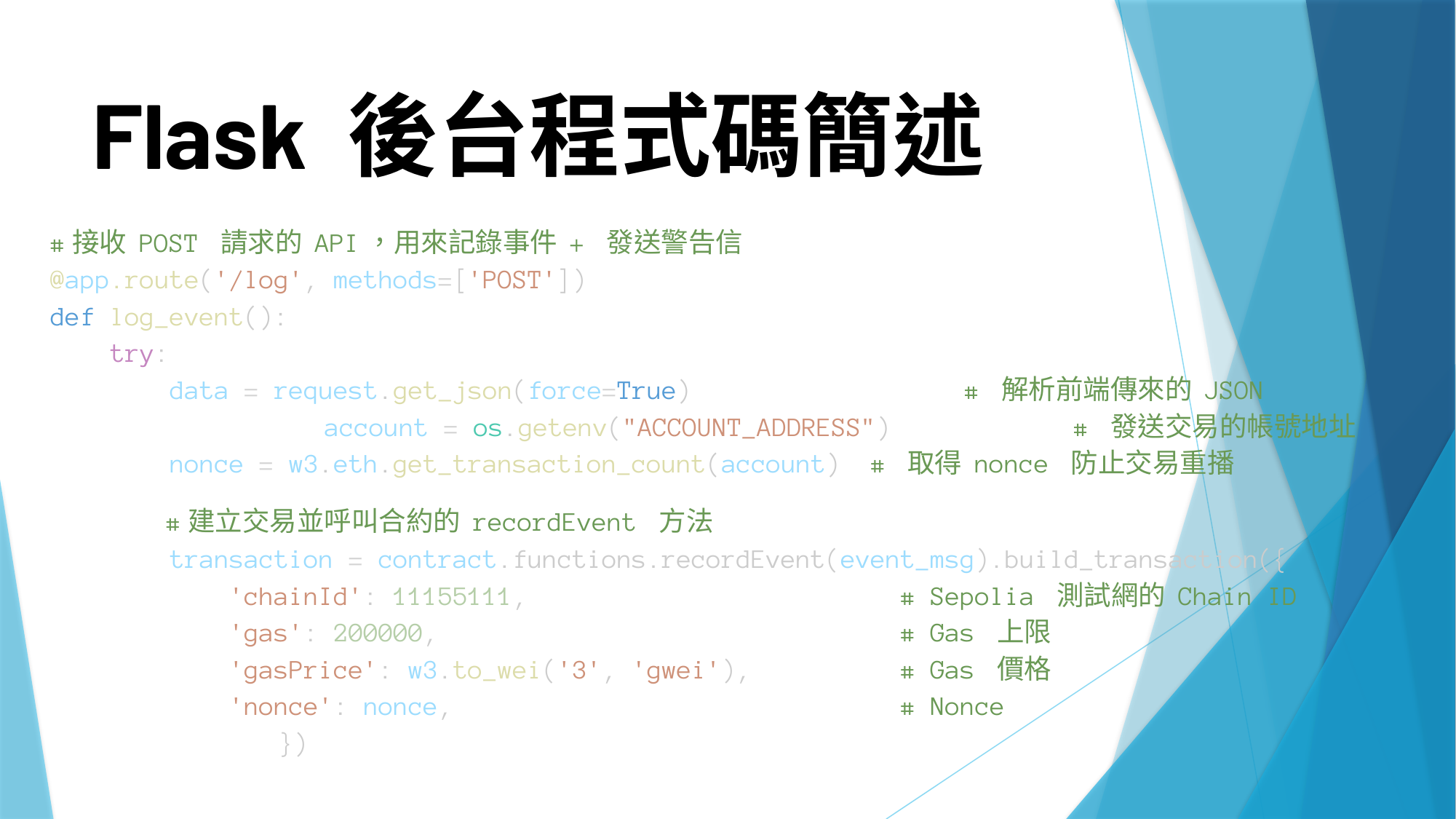

# Flask 後台程式碼簡述
#接收 POST 請求的 API，用來記錄事件 + 發送警告信
@app.route('/log', methods=['POST'])
def log_event():
    try:
        data = request.get_json(force=True)   			# 解析前端傳來的 JSON
			 account = os.getenv("ACCOUNT_ADDRESS")     	# 發送交易的帳號地址
        nonce = w3.eth.get_transaction_count(account)  # 取得 nonce 防止交易重播
     #建立交易並呼叫合約的 recordEvent 方法
        transaction = contract.functions.recordEvent(event_msg).build_transaction({
            'chainId': 11155111,                         # Sepolia 測試網的 Chain ID
            'gas': 200000,                               # Gas 上限
            'gasPrice': w3.to_wei('3', 'gwei'),          # Gas 價格
            'nonce': nonce,                              # Nonce
	        })